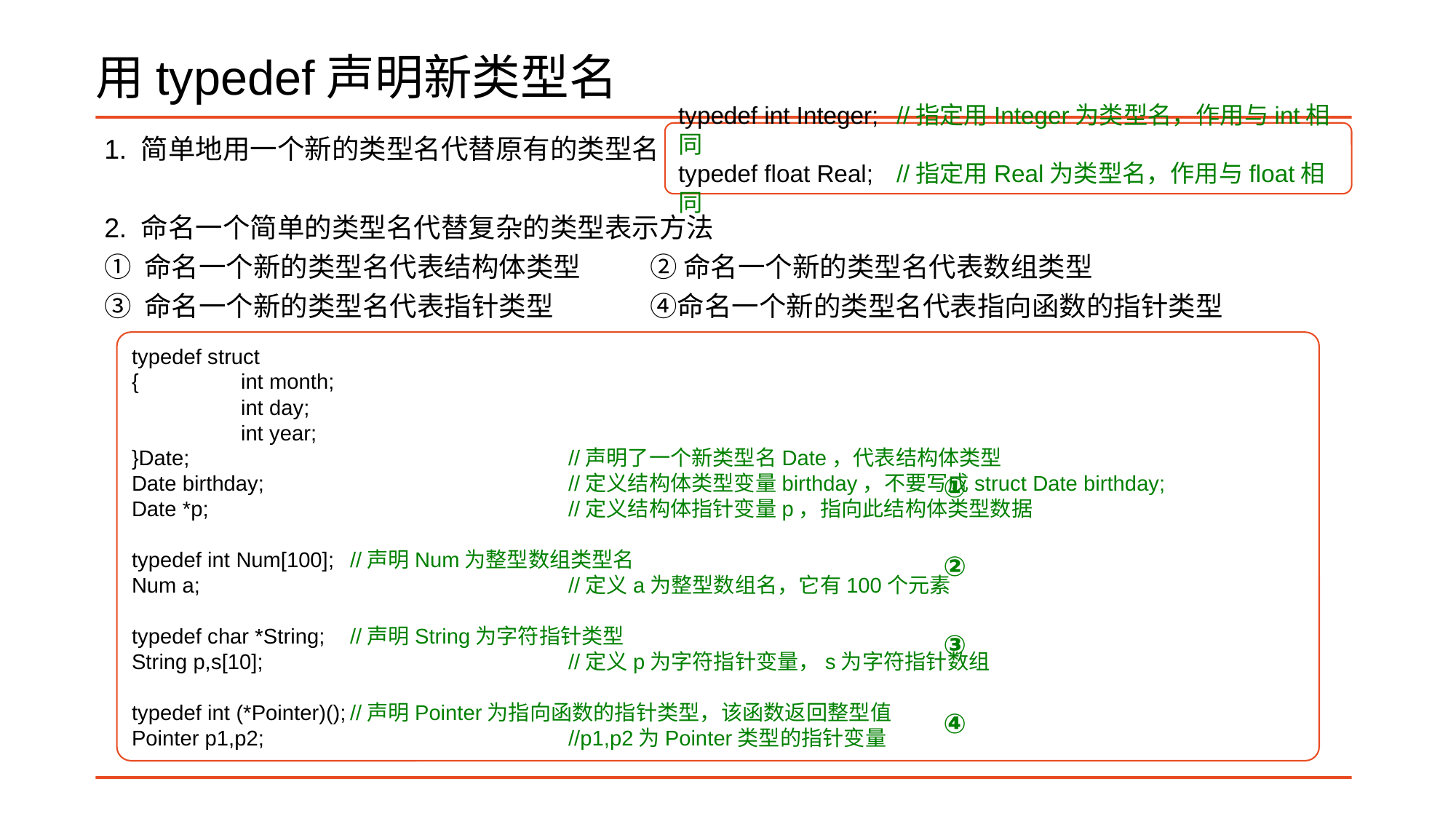

# 用typedef声明新类型名
1. 简单地用一个新的类型名代替原有的类型名

2. 命名一个简单的类型名代替复杂的类型表示方法
① 命名一个新的类型名代表结构体类型	② 命名一个新的类型名代表数组类型
③ 命名一个新的类型名代表指针类型	④命名一个新的类型名代表指向函数的指针类型
typedef int Integer;	//指定用Integer为类型名，作用与int相同
typedef float Real;	//指定用Real为类型名，作用与float相同
typedef struct
{	int month;
	int day;
	int year;
}Date;				//声明了一个新类型名Date，代表结构体类型
Date birthday;			//定义结构体类型变量birthday，不要写成struct Date birthday;
Date *p;				//定义结构体指针变量p，指向此结构体类型数据

typedef int Num[100];	//声明Num为整型数组类型名
Num a;				//定义a为整型数组名，它有100个元素

typedef char *String;	//声明String为字符指针类型
String p,s[10];			//定义p为字符指针变量，s为字符指针数组

typedef int (*Pointer)();	//声明Pointer为指向函数的指针类型，该函数返回整型值
Pointer p1,p2;			//p1,p2为Pointer类型的指针变量
①

②

③

④